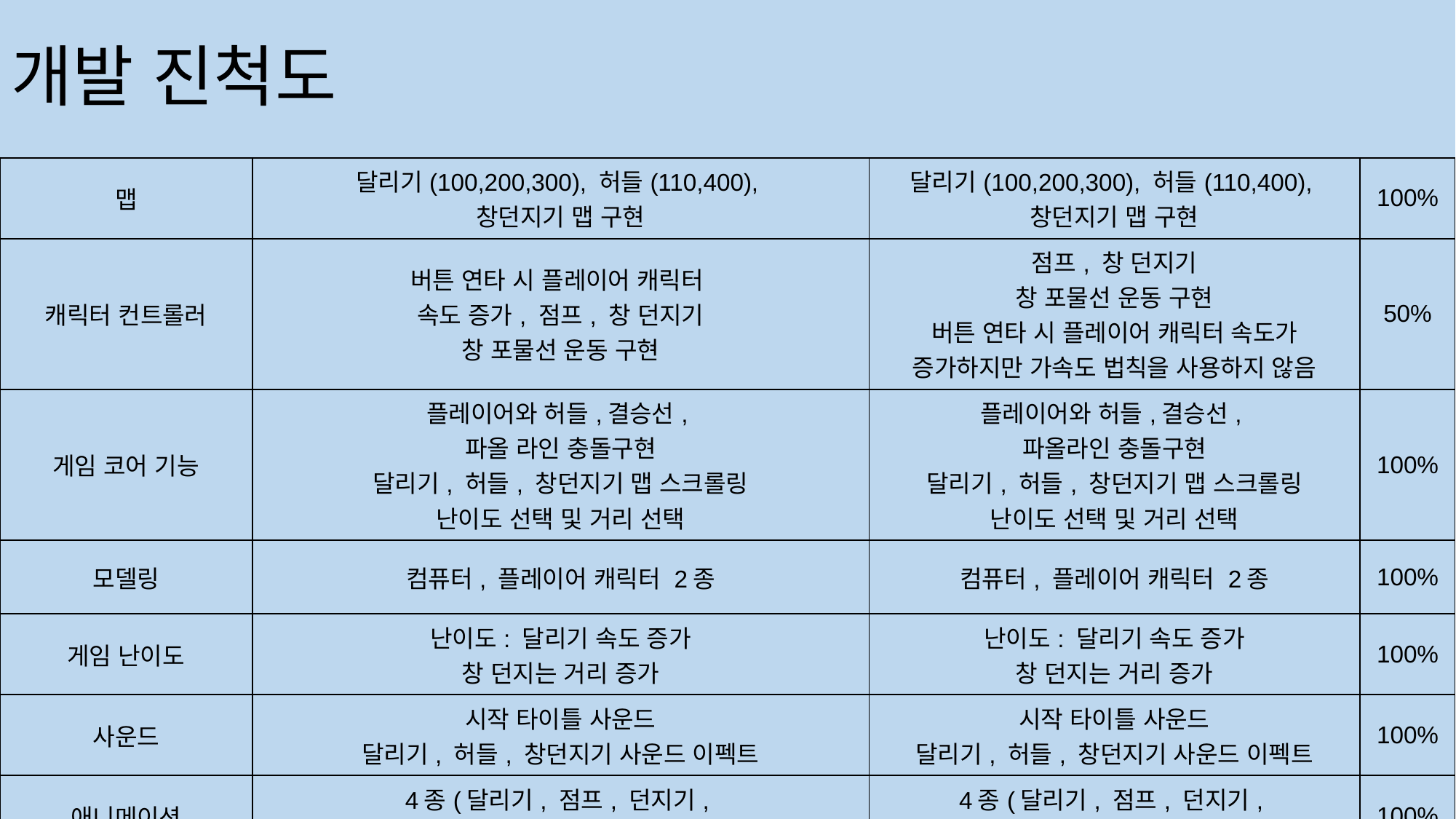

# 개발 진척도
| 맵 | 달리기(100,200,300), 허들(110,400), 창던지기 맵 구현 | 달리기(100,200,300), 허들(110,400), 창던지기 맵 구현 | 100% |
| --- | --- | --- | --- |
| 캐릭터 컨트롤러 | 버튼 연타 시 플레이어 캐릭터 속도 증가, 점프, 창 던지기 창 포물선 운동 구현 | 점프, 창 던지기 창 포물선 운동 구현 버튼 연타 시 플레이어 캐릭터 속도가 증가하지만 가속도 법칙을 사용하지 않음 | 50% |
| 게임 코어 기능 | 플레이어와 허들,결승선, 파올 라인 충돌구현 달리기, 허들, 창던지기 맵 스크롤링 난이도 선택 및 거리 선택 | 플레이어와 허들,결승선, 파올라인 충돌구현 달리기, 허들, 창던지기 맵 스크롤링 난이도 선택 및 거리 선택 | 100% |
| 모델링 | 컴퓨터, 플레이어 캐릭터 2종 | 컴퓨터, 플레이어 캐릭터 2종 | 100% |
| 게임 난이도 | 난이도: 달리기 속도 증가 창 던지는 거리 증가 | 난이도: 달리기 속도 증가 창 던지는 거리 증가 | 100% |
| 사운드 | 시작 타이틀 사운드 달리기, 허들, 창던지기 사운드 이펙트 | 시작 타이틀 사운드 달리기, 허들, 창던지기 사운드 이펙트 | 100% |
| 애니메이션 | 4종(달리기, 점프, 던지기, 창 날라가는 애니메이션) | 4종(달리기, 점프, 던지기, 창 날라가는 애니메이션) | 100% |